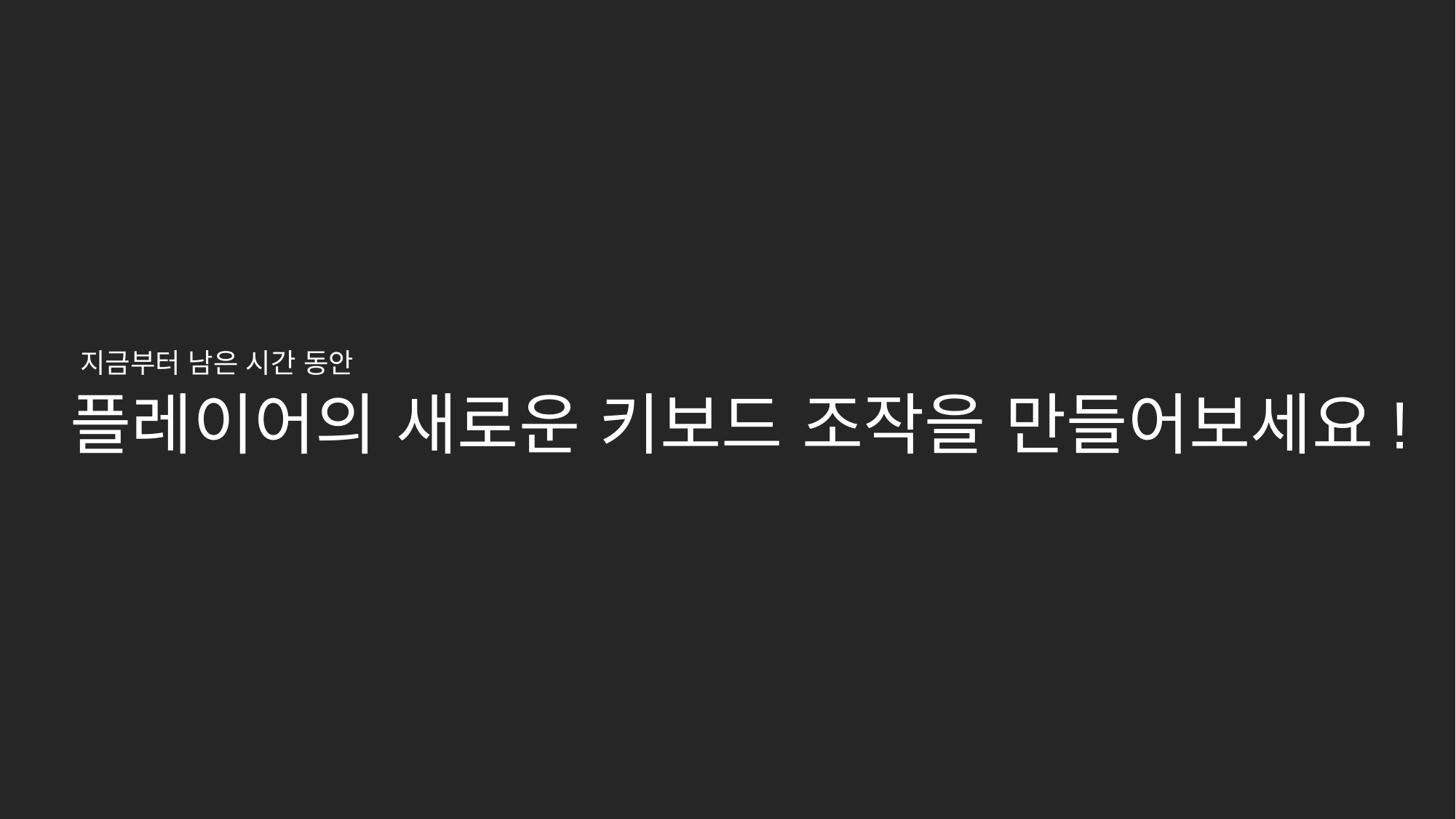

지금부터 남은 시간 동안
플레이어의 새로운 키보드 조작을 만들어보세요!